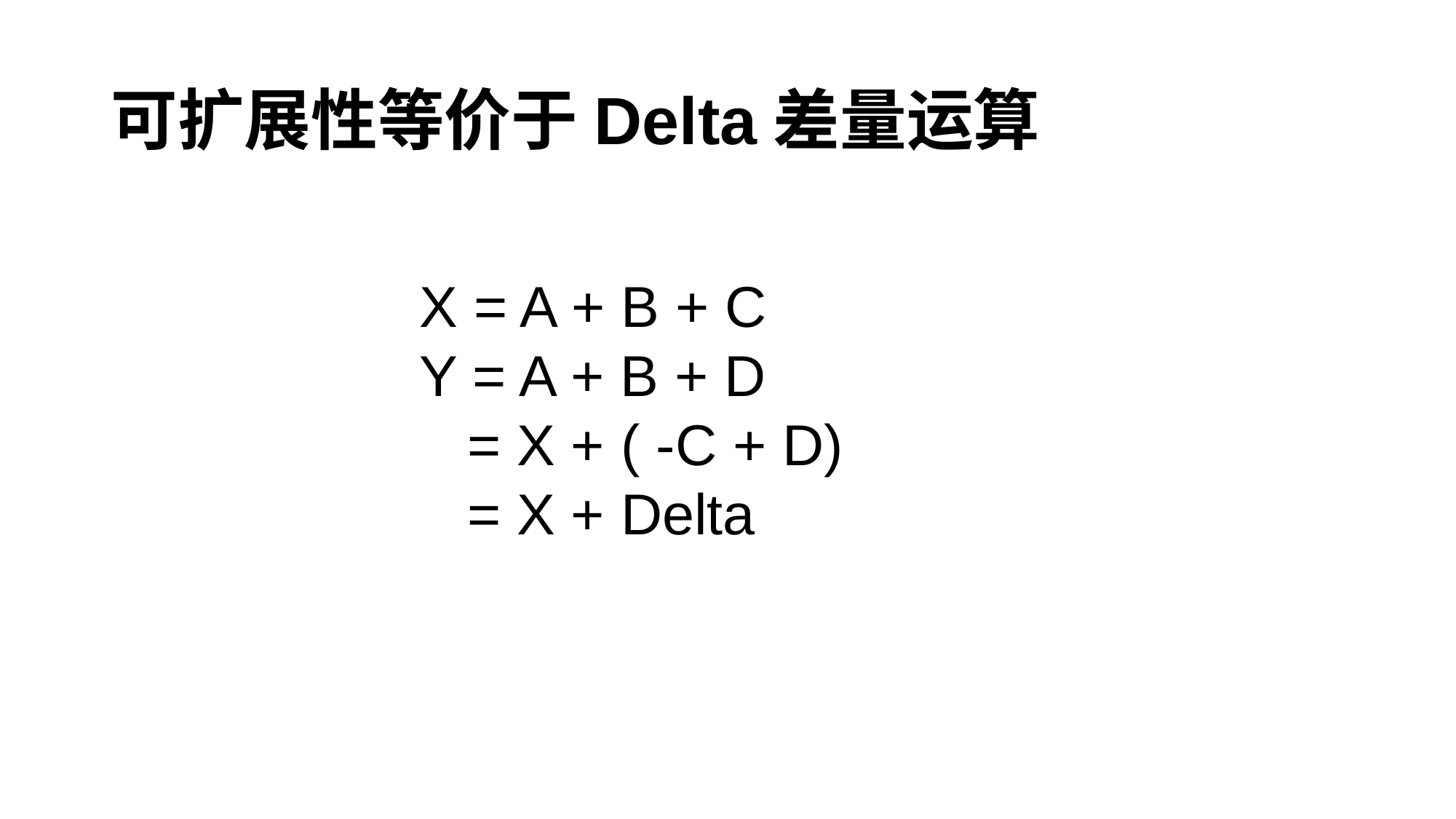

# 可扩展性等价于Delta差量运算
X = A + B + C
Y = A + B + D
   = X + ( -C + D)
   = X + Delta